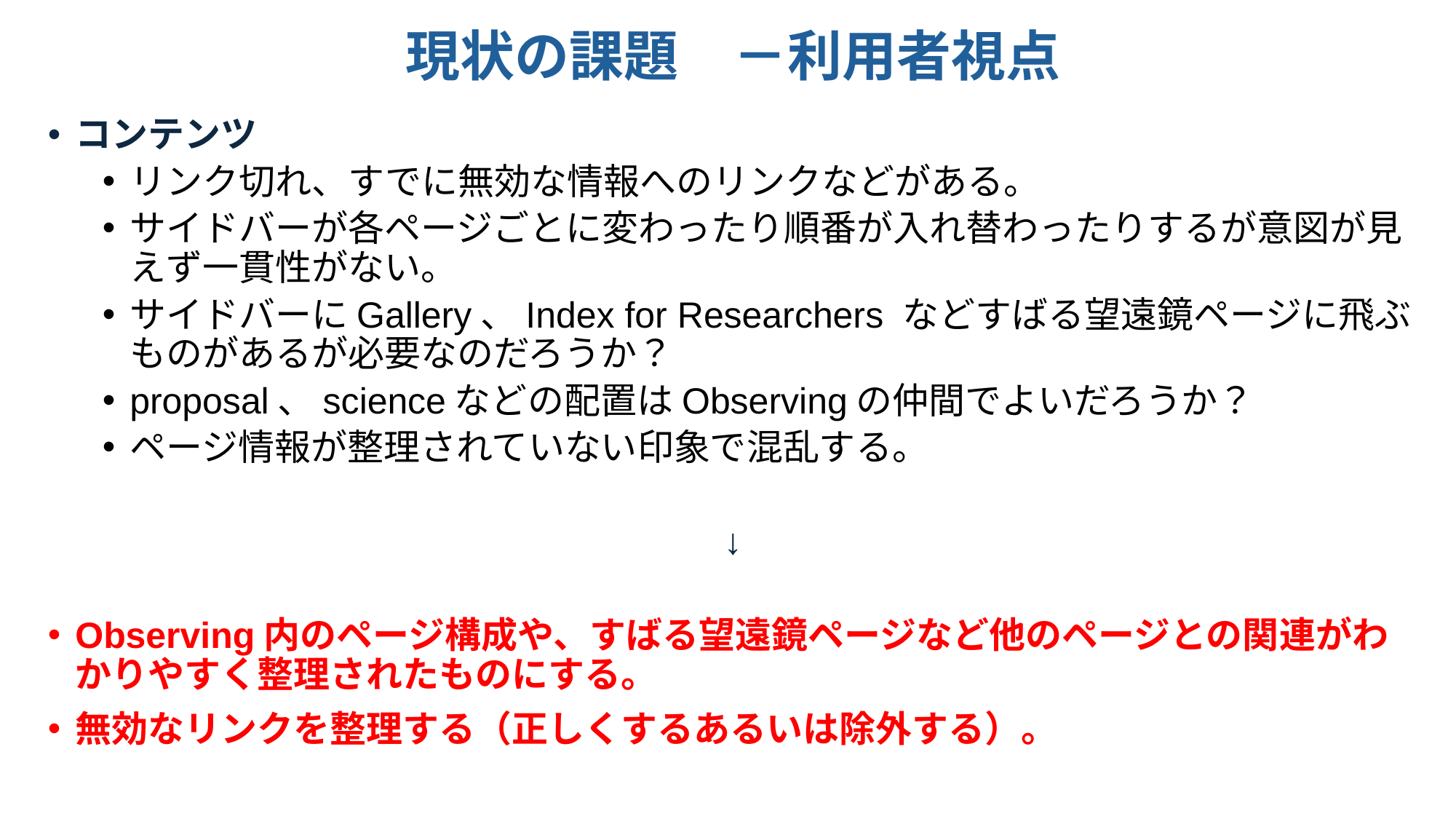

# 現状の課題　－利用者視点
コンテンツ
リンク切れ、すでに無効な情報へのリンクなどがある。
サイドバーが各ページごとに変わったり順番が入れ替わったりするが意図が見えず一貫性がない。
サイドバーにGallery、Index for Researchers などすばる望遠鏡ページに飛ぶものがあるが必要なのだろうか？
proposal、scienceなどの配置はObservingの仲間でよいだろうか？
ページ情報が整理されていない印象で混乱する。
↓
Observing内のページ構成や、すばる望遠鏡ページなど他のページとの関連がわかりやすく整理されたものにする。
無効なリンクを整理する（正しくするあるいは除外する）。